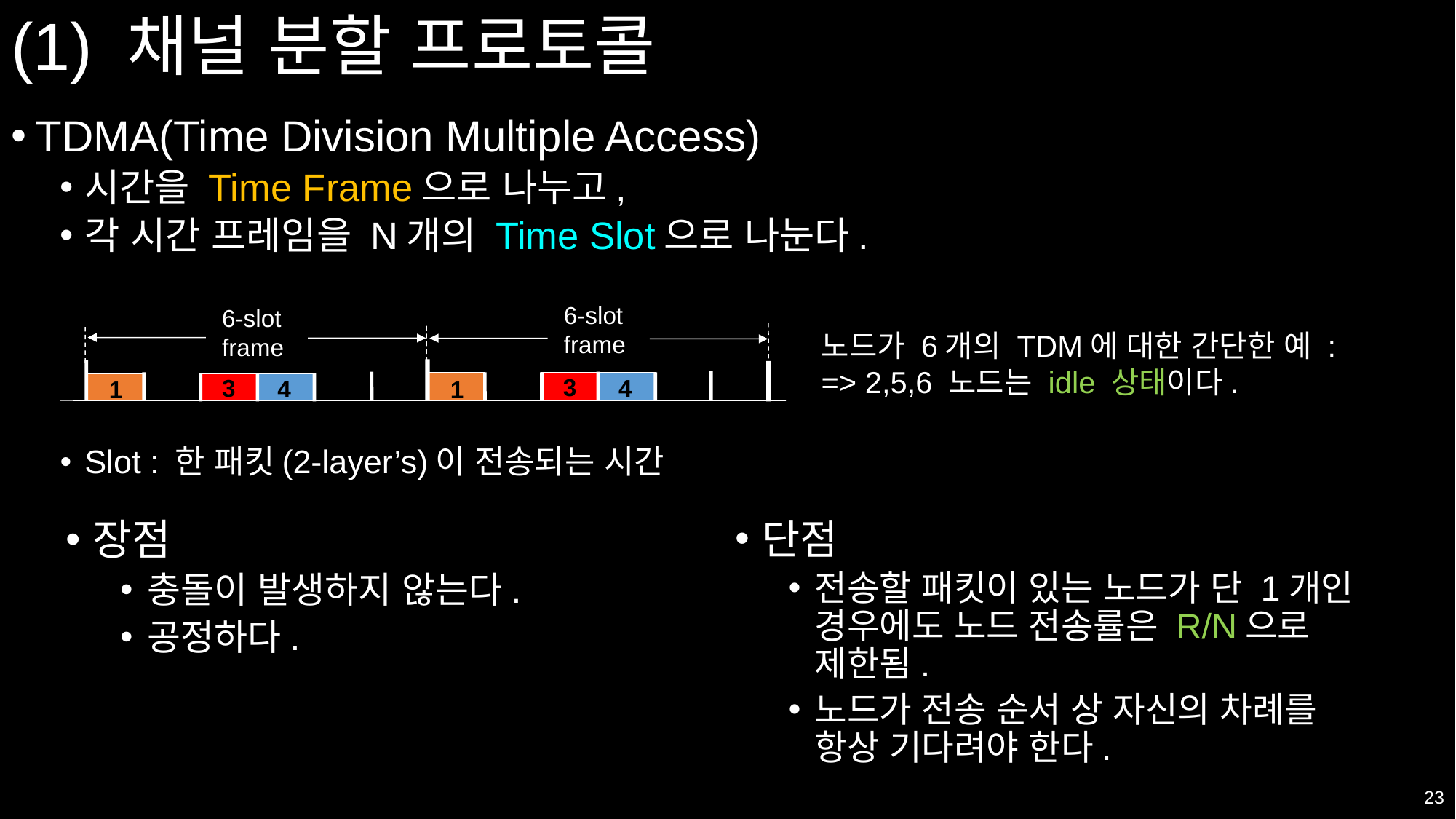

# (1) 채널 분할 프로토콜
TDMA(Time Division Multiple Access)
시간을 Time Frame으로 나누고,
각 시간 프레임을 N개의 Time Slot으로 나눈다.

Slot : 한 패킷(2-layer’s)이 전송되는 시간
6-slot
frame
6-slot
frame
노드가 6개의 TDM에 대한 간단한 예 :
=> 2,5,6 노드는 idle 상태이다.

3
3
4
4
1
1

장점
충돌이 발생하지 않는다.
공정하다.
단점
전송할 패킷이 있는 노드가 단 1개인     경우에도 노드 전송률은 R/N으로 제한됨.
노드가 전송 순서 상 자신의 차례를       항상 기다려야 한다.
23